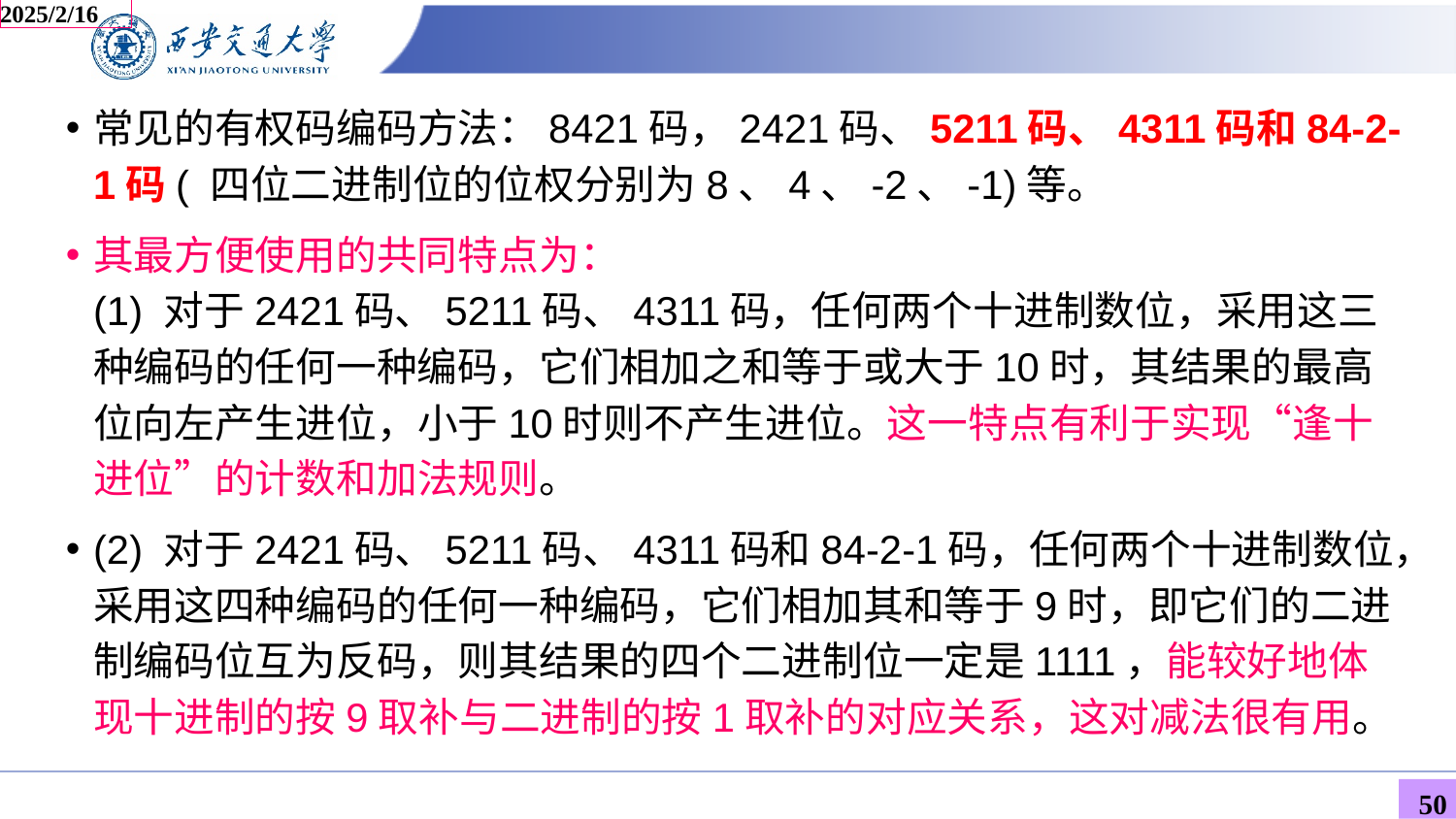

2025/2/16
# 常见的有权码编码方法：8421码，2421码、5211码、4311码和84-2-1码( 四位二进制位的位权分别为8、4、-2、-1)等。
其最方便使用的共同特点为：
(1) 对于2421码、5211码、4311码，任何两个十进制数位，采用这三种编码的任何一种编码，它们相加之和等于或大于10时，其结果的最高位向左产生进位，小于10时则不产生进位。这一特点有利于实现“逢十进位”的计数和加法规则。
(2) 对于2421码、5211码、4311码和84-2-1码，任何两个十进制数位，采用这四种编码的任何一种编码，它们相加其和等于9时，即它们的二进制编码位互为反码，则其结果的四个二进制位一定是1111，能较好地体现十进制的按9取补与二进制的按1取补的对应关系，这对减法很有用。
50